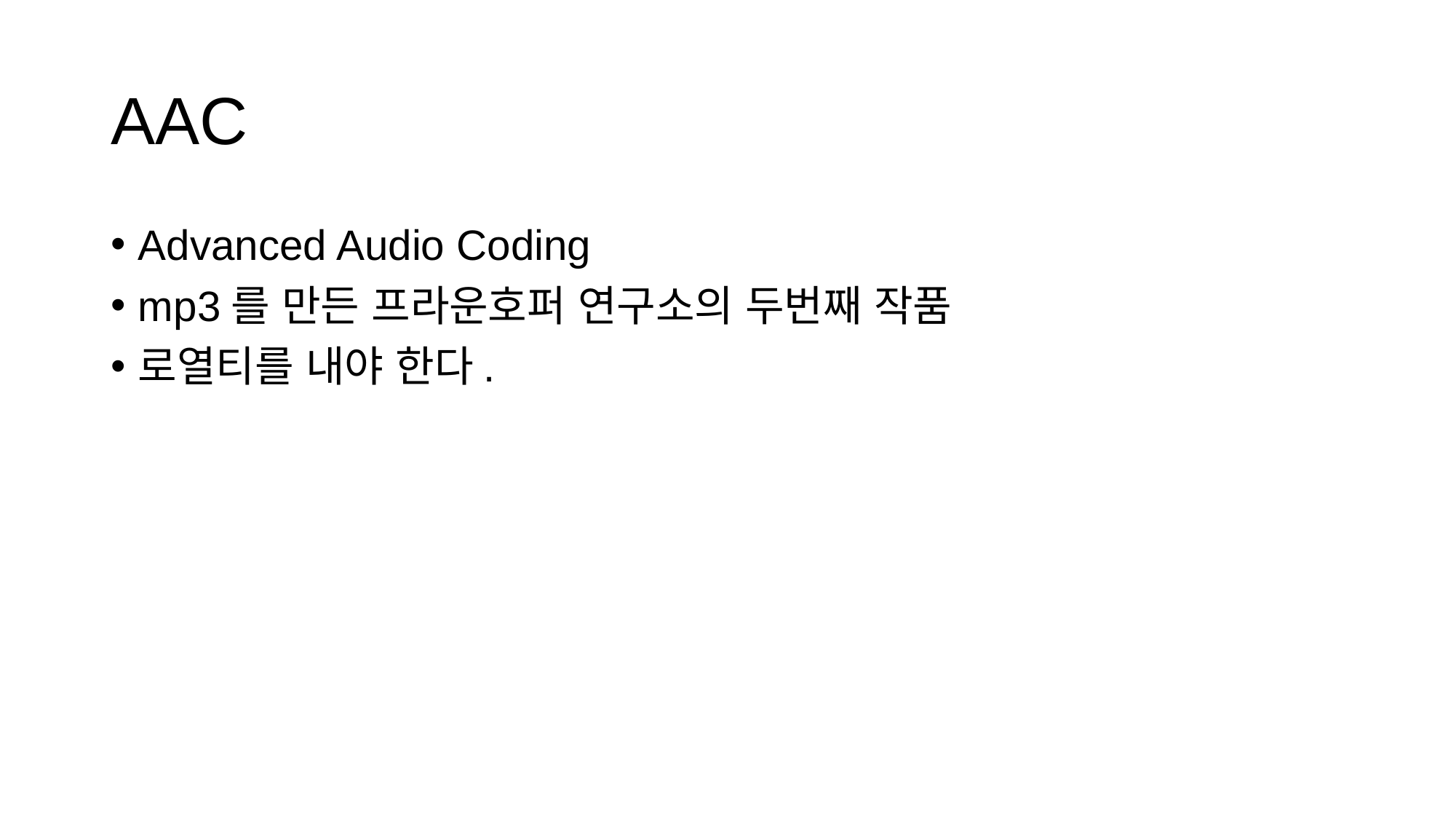

# AAC
Advanced Audio Coding
mp3를 만든 프라운호퍼 연구소의 두번째 작품
로열티를 내야 한다.